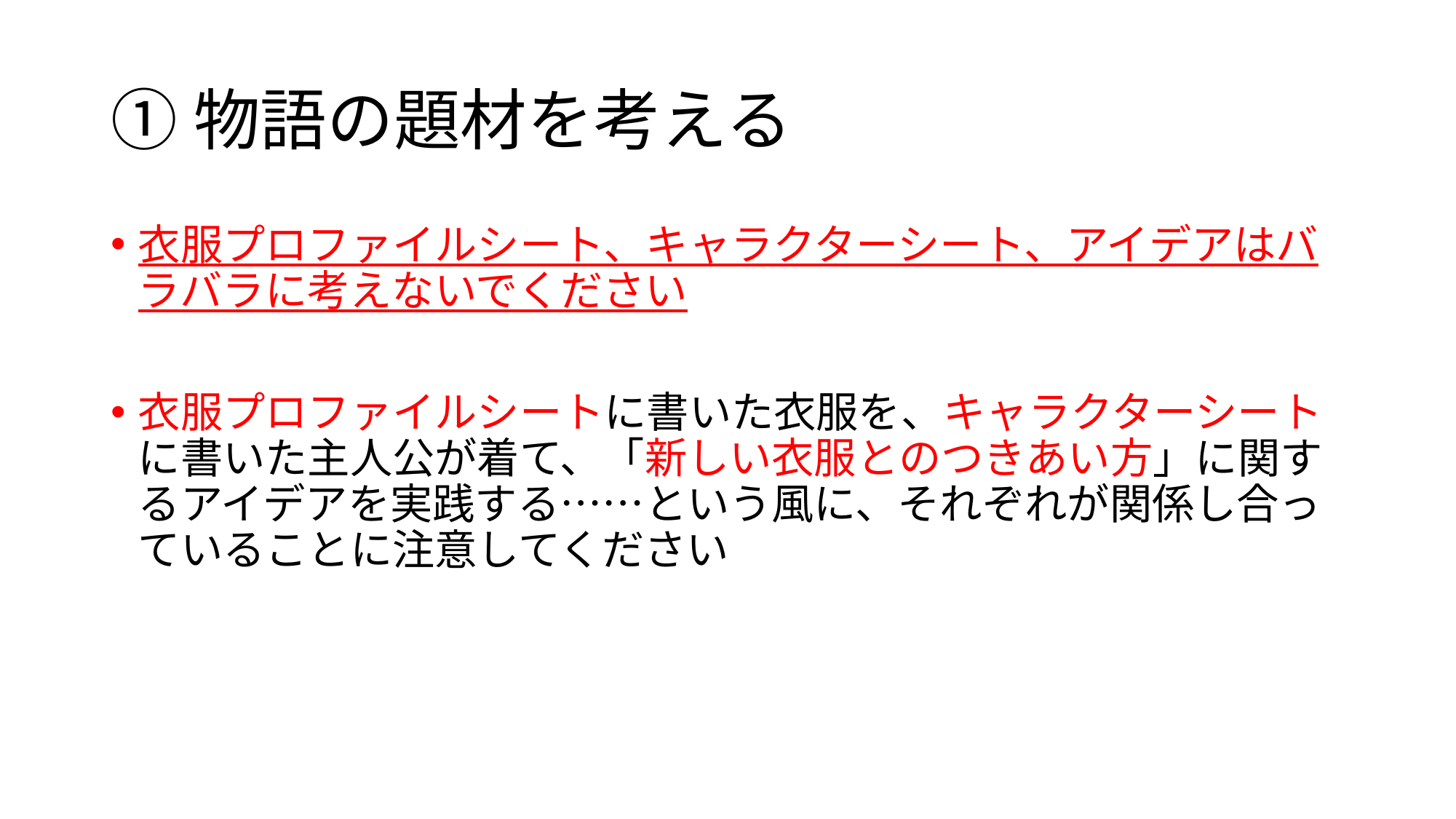

# ①物語の題材を考える
衣服プロファイルシート、キャラクターシート、アイデアはバラバラに考えないでください

衣服プロファイルシートに書いた衣服を、キャラクターシートに書いた主人公が着て、「新しい衣服とのつきあい方」に関するアイデアを実践する……という風に、それぞれが関係し合っていることに注意してください